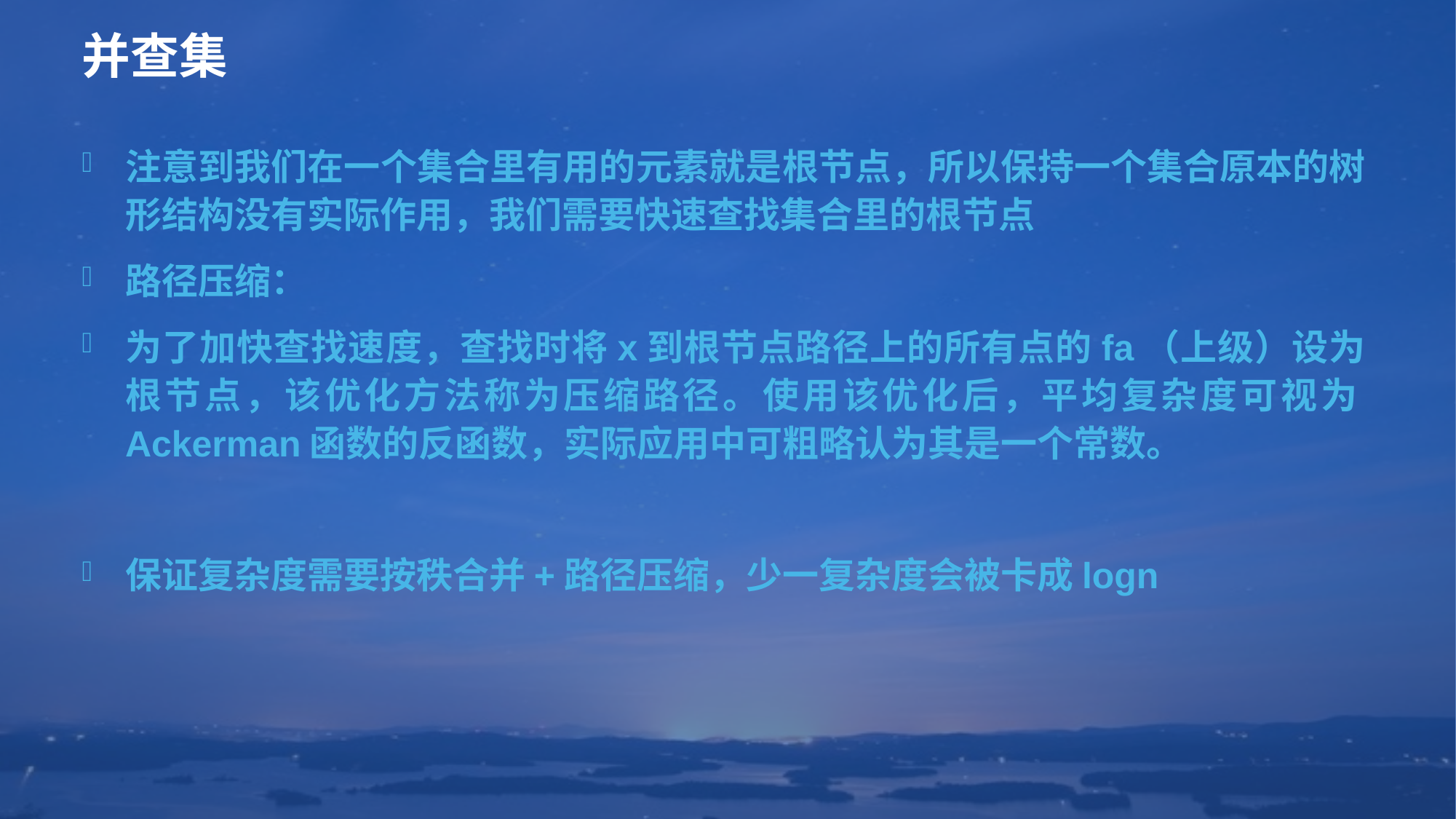

# 并查集
注意到我们在一个集合里有用的元素就是根节点，所以保持一个集合原本的树形结构没有实际作用，我们需要快速查找集合里的根节点
路径压缩：
为了加快查找速度，查找时将x到根节点路径上的所有点的fa（上级）设为根节点，该优化方法称为压缩路径。使用该优化后，平均复杂度可视为Ackerman函数的反函数，实际应用中可粗略认为其是一个常数。

保证复杂度需要按秩合并+路径压缩，少一复杂度会被卡成logn